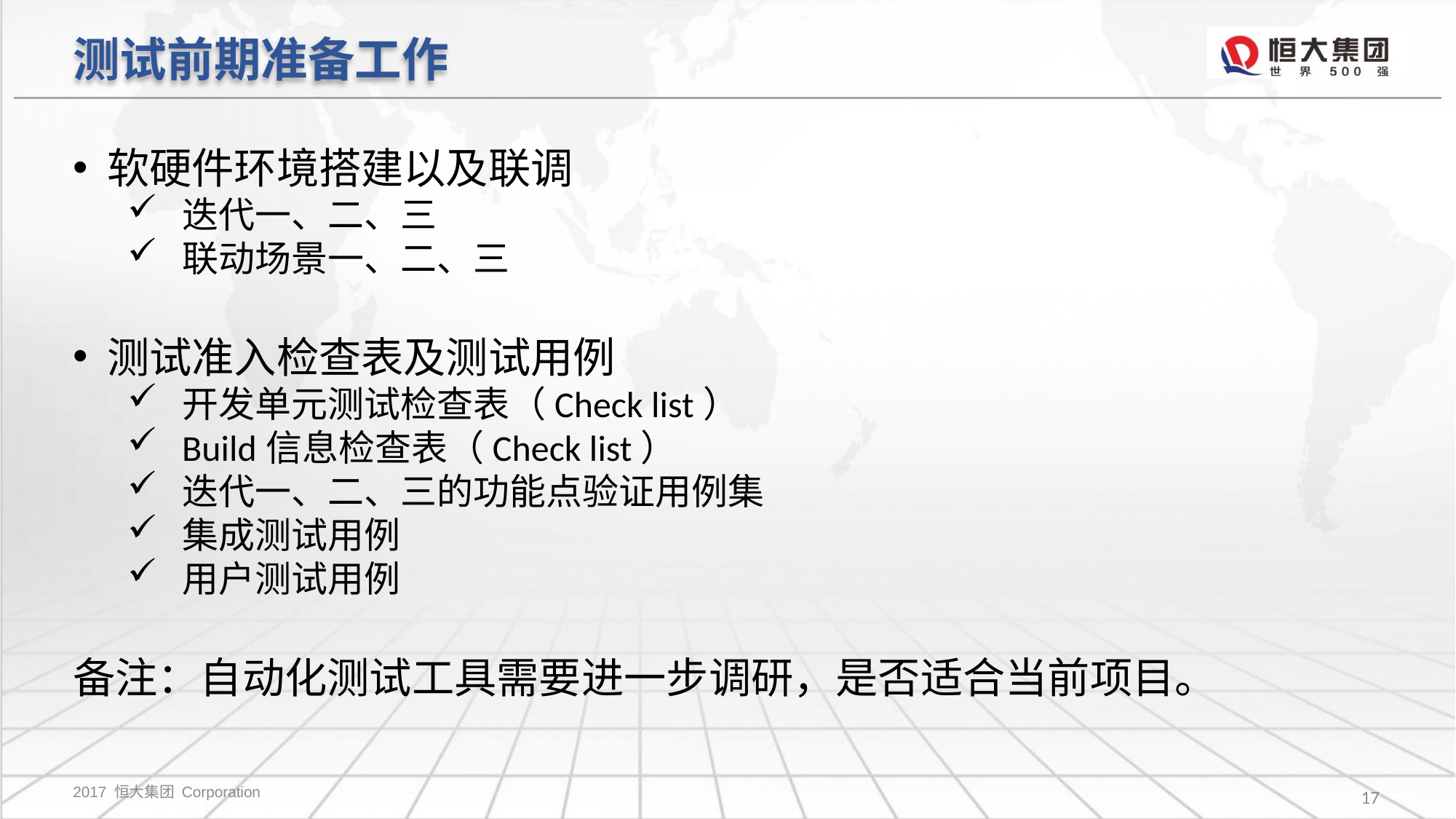

# 测试前期准备工作
软硬件环境搭建以及联调
迭代一、二、三
联动场景一、二、三

测试准入检查表及测试用例
开发单元测试检查表（Check list）
Build信息检查表（Check list）
迭代一、二、三的功能点验证用例集
集成测试用例
用户测试用例

备注：自动化测试工具需要进一步调研，是否适合当前项目。
2017 恒大集团 Corporation
17